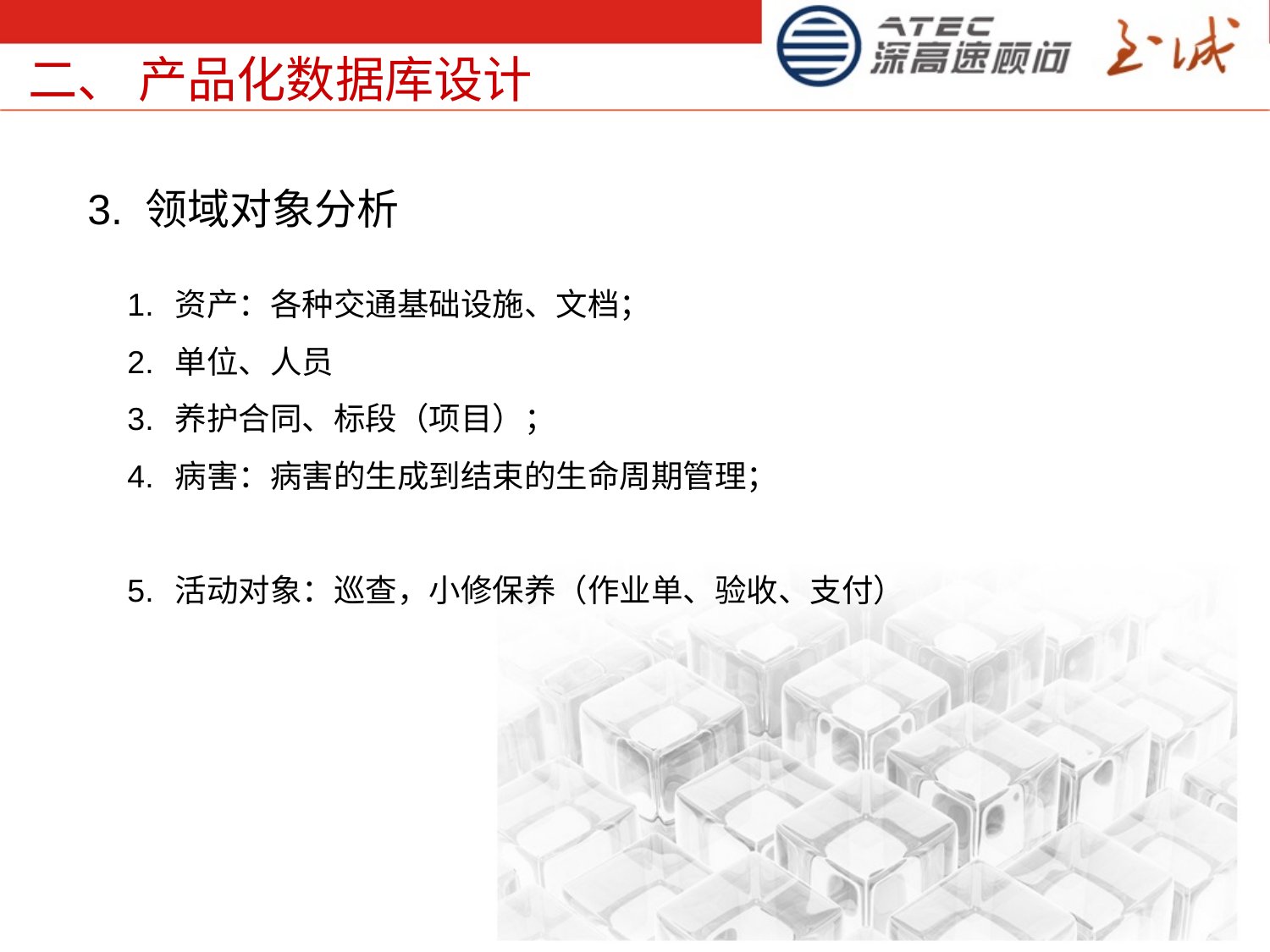

二、 产品化数据库设计
3. 领域对象分析

资产：各种交通基础设施、文档；
单位、人员
养护合同、标段（项目）；
病害：病害的生成到结束的生命周期管理；

活动对象：巡查，小修保养（作业单、验收、支付）